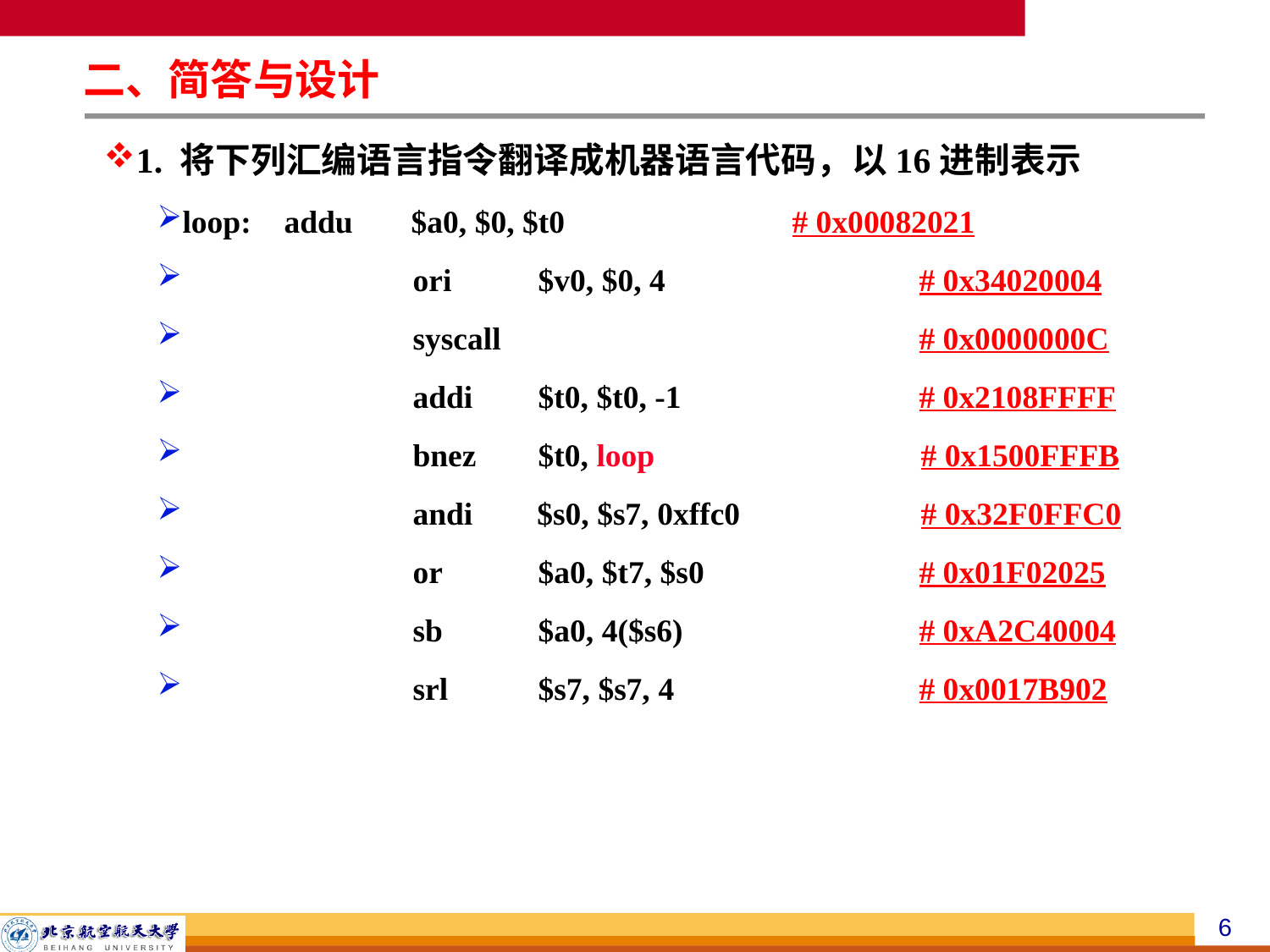

二、简答与设计
1. 将下列汇编语言指令翻译成机器语言代码，以16进制表示
loop:	addu 	$a0, $0, $t0 		# 0x00082021
	                ori 	$v0, $0, 4		# 0x34020004
	                syscall				# 0x0000000C
	                addi	$t0, $t0, -1		# 0x2108FFFF
	                bnez	$t0, loop		                # 0x1500FFFB
	                andi        $s0, $s7, 0xffc0	                # 0x32F0FFC0
	                or	$a0, $t7, $s0		# 0x01F02025
	                sb	$a0, 4($s6)		# 0xA2C40004
	                srl	$s7, $s7, 4		# 0x0017B902